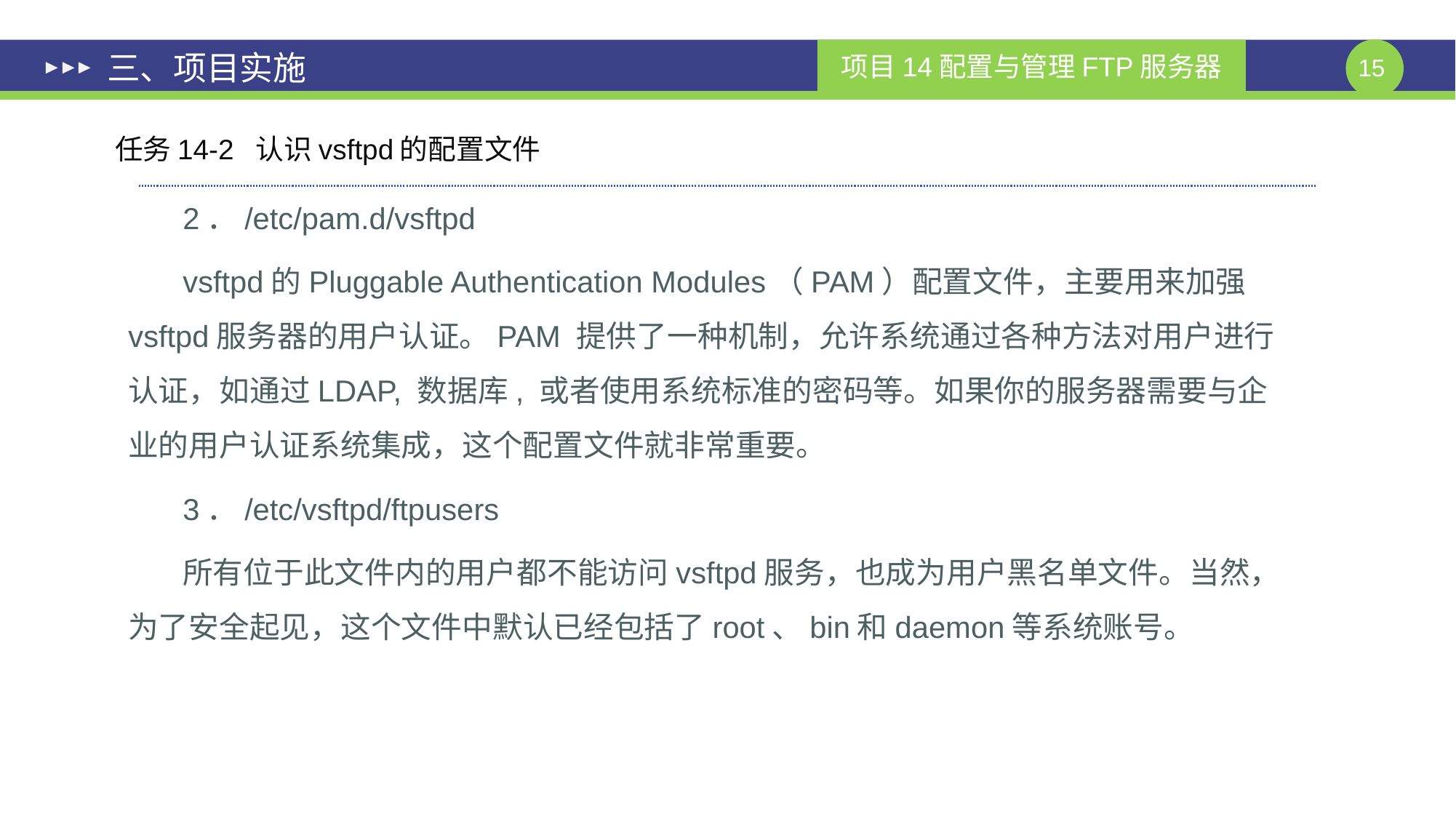

# 三、项目实施
任务14-2  认识vsftpd的配置文件
2．/etc/pam.d/vsftpd
vsftpd的Pluggable Authentication Modules（PAM）配置文件，主要用来加强vsftpd服务器的用户认证。PAM 提供了一种机制，允许系统通过各种方法对用户进行认证，如通过LDAP, 数据库, 或者使用系统标准的密码等。如果你的服务器需要与企业的用户认证系统集成，这个配置文件就非常重要。
3．/etc/vsftpd/ftpusers
所有位于此文件内的用户都不能访问vsftpd服务，也成为用户黑名单文件。当然，为了安全起见，这个文件中默认已经包括了root、bin和daemon等系统账号。